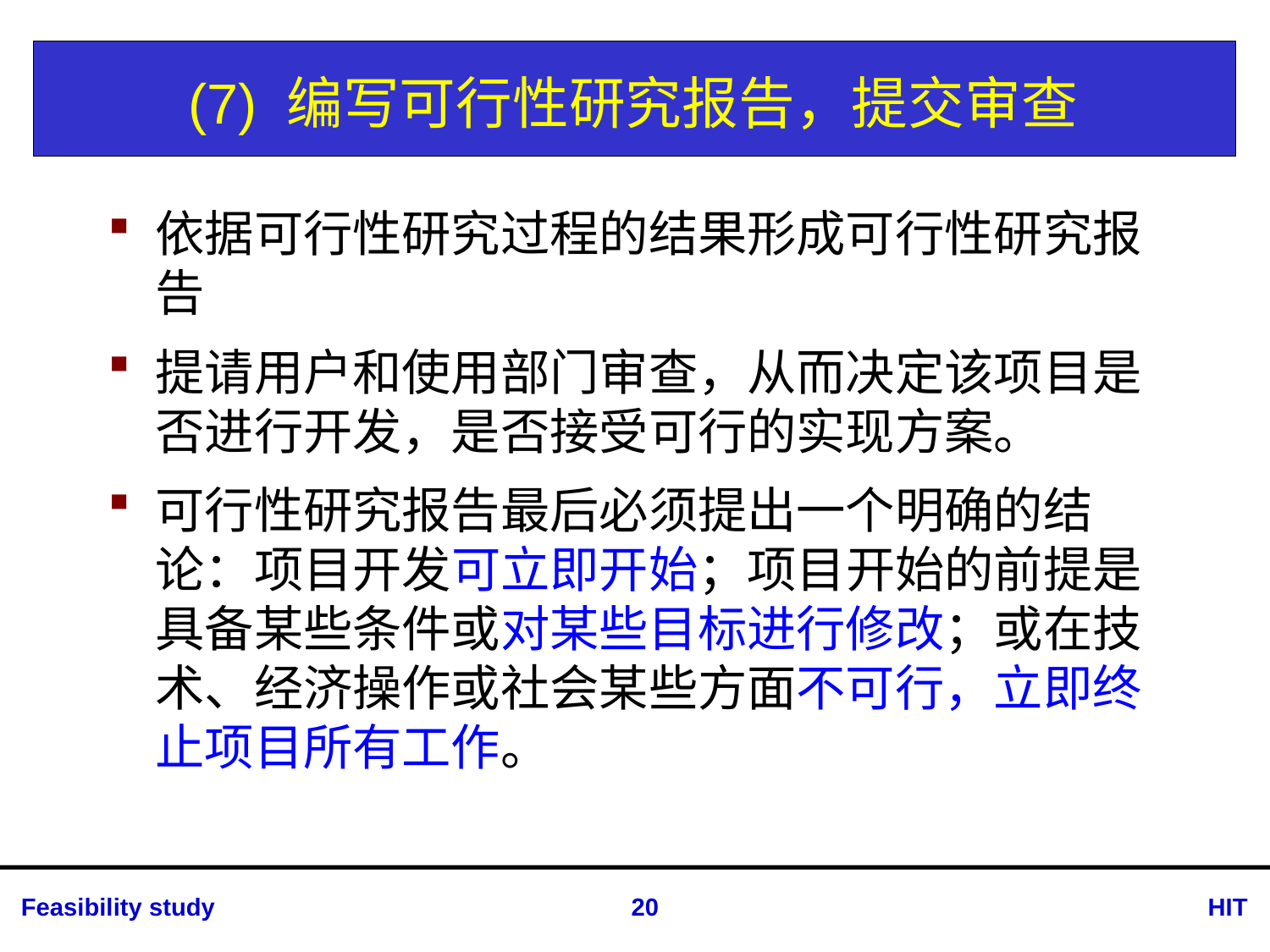

# (7) 编写可行性研究报告，提交审查
依据可行性研究过程的结果形成可行性研究报告
提请用户和使用部门审查，从而决定该项目是否进行开发，是否接受可行的实现方案。
可行性研究报告最后必须提出一个明确的结论：项目开发可立即开始；项目开始的前提是具备某些条件或对某些目标进行修改；或在技术、经济操作或社会某些方面不可行，立即终止项目所有工作。